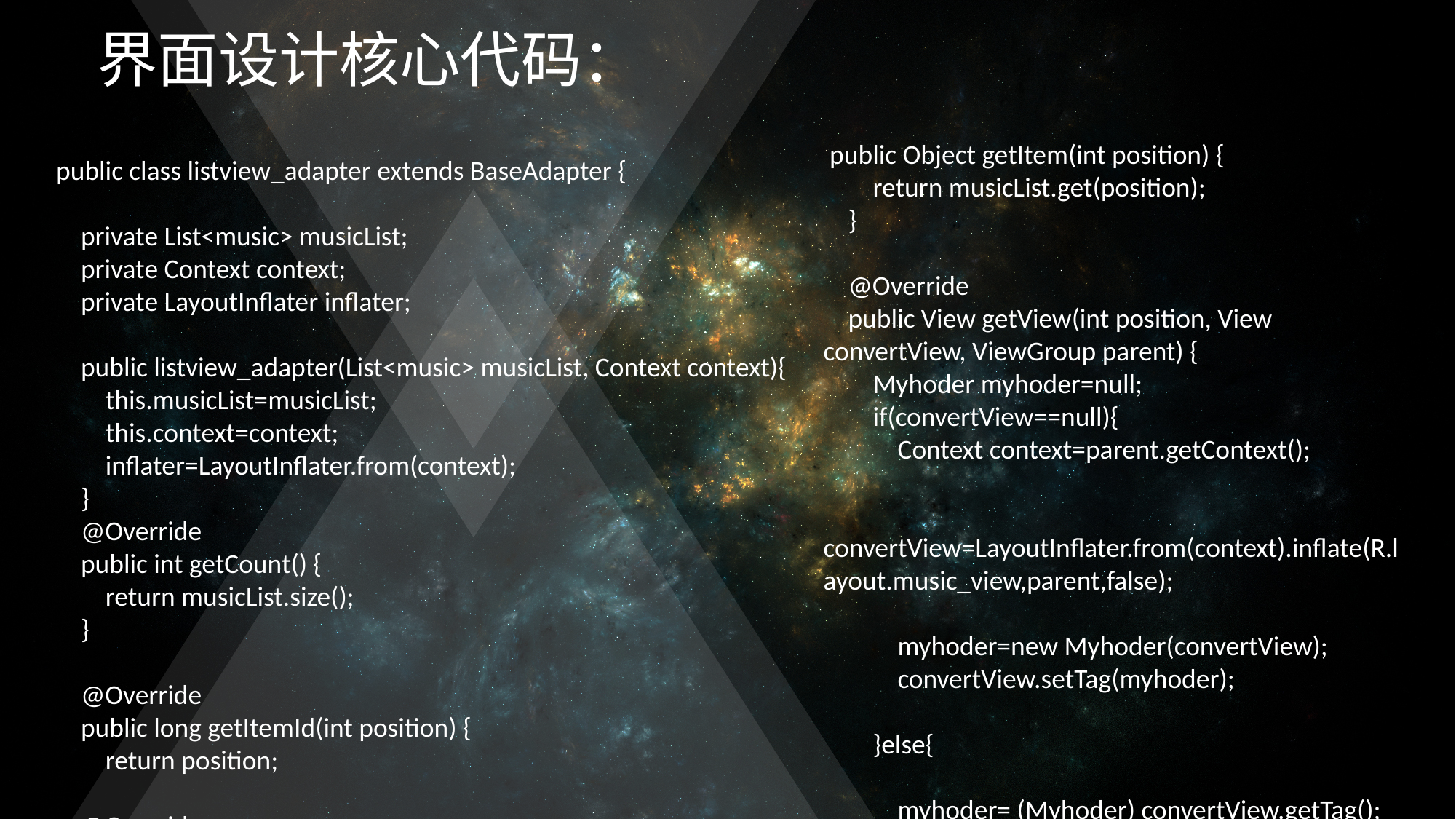

界面设计核心代码：
 public Object getItem(int position) {
        return musicList.get(position);
    }

    @Override
    public View getView(int position, View convertView, ViewGroup parent) {
        Myhoder myhoder=null;
        if(convertView==null){
            Context context=parent.getContext();

            convertView=LayoutInflater.from(context).inflate(R.layout.music_view,parent,false);

            myhoder=new Myhoder(convertView);
            convertView.setTag(myhoder);

        }else{

            myhoder= (Myhoder) convertView.getTag();
        }
public class listview_adapter extends BaseAdapter {
    private List<music> musicList;
    private Context context;
    private LayoutInflater inflater;

    public listview_adapter(List<music> musicList, Context context){
        this.musicList=musicList;
        this.context=context;
        inflater=LayoutInflater.from(context);
    }
    @Override
    public int getCount() {
        return musicList.size();
    }

    @Override
    public long getItemId(int position) {
        return position;

    @Override